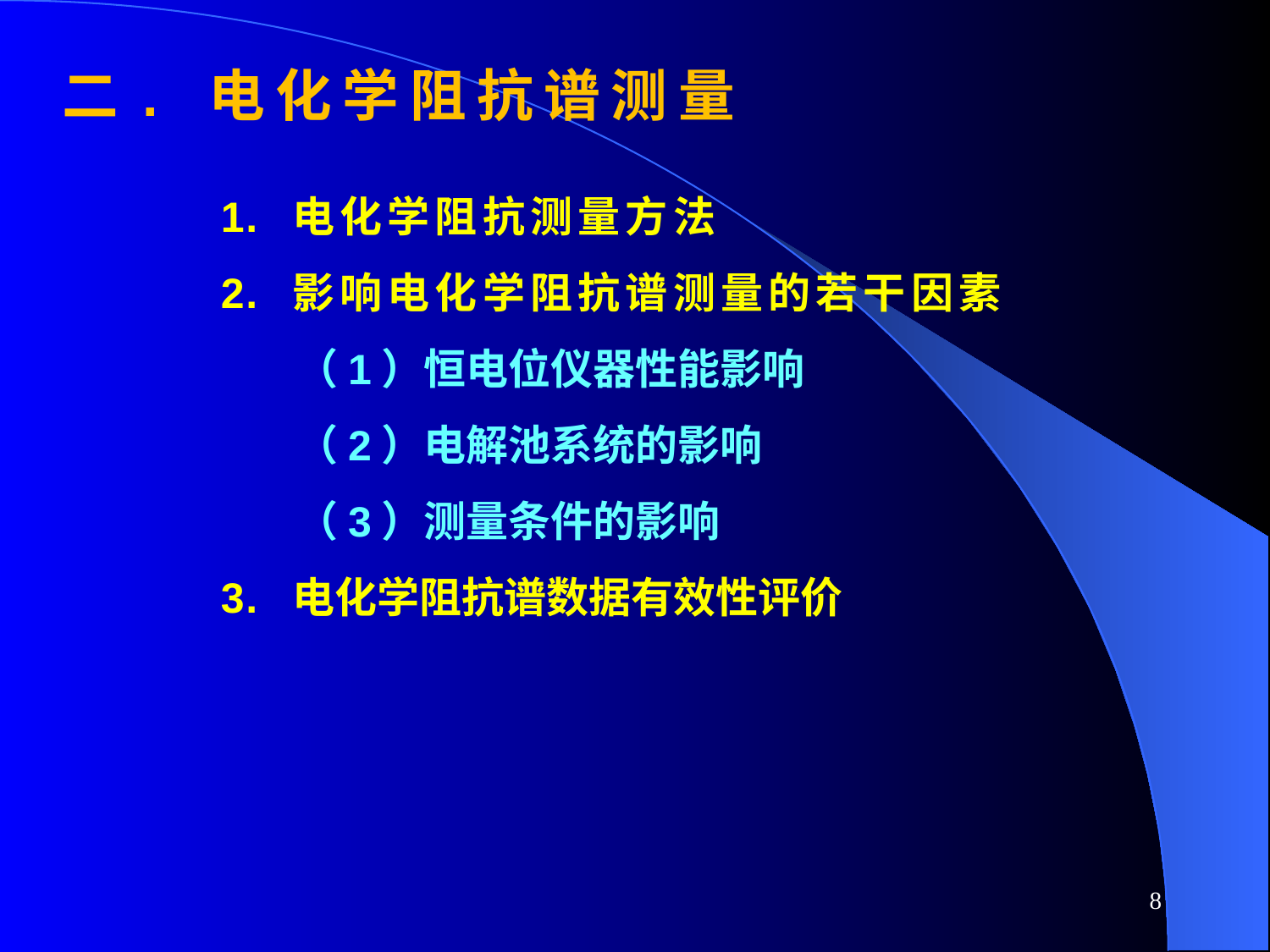

二. 电化学阻抗谱测量
电化学阻抗测量方法
影响电化学阻抗谱测量的若干因素
（1）恒电位仪器性能影响
（2）电解池系统的影响
（3）测量条件的影响
电化学阻抗谱数据有效性评价

8